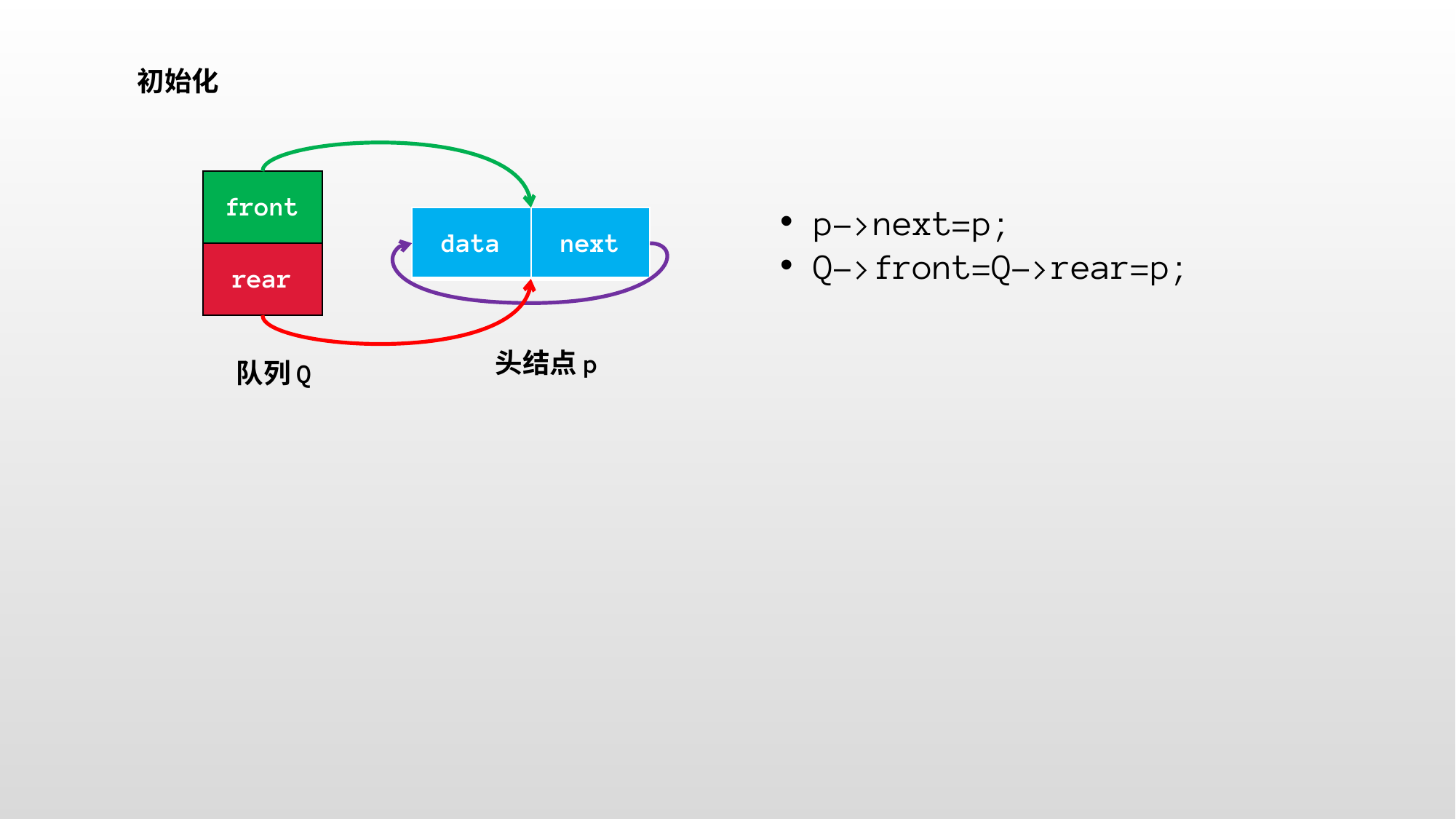

初始化
| front |
| --- |
| rear |
p->next=p;
Q->front=Q->rear=p;
| data | next |
| --- | --- |
头结点p
队列Q